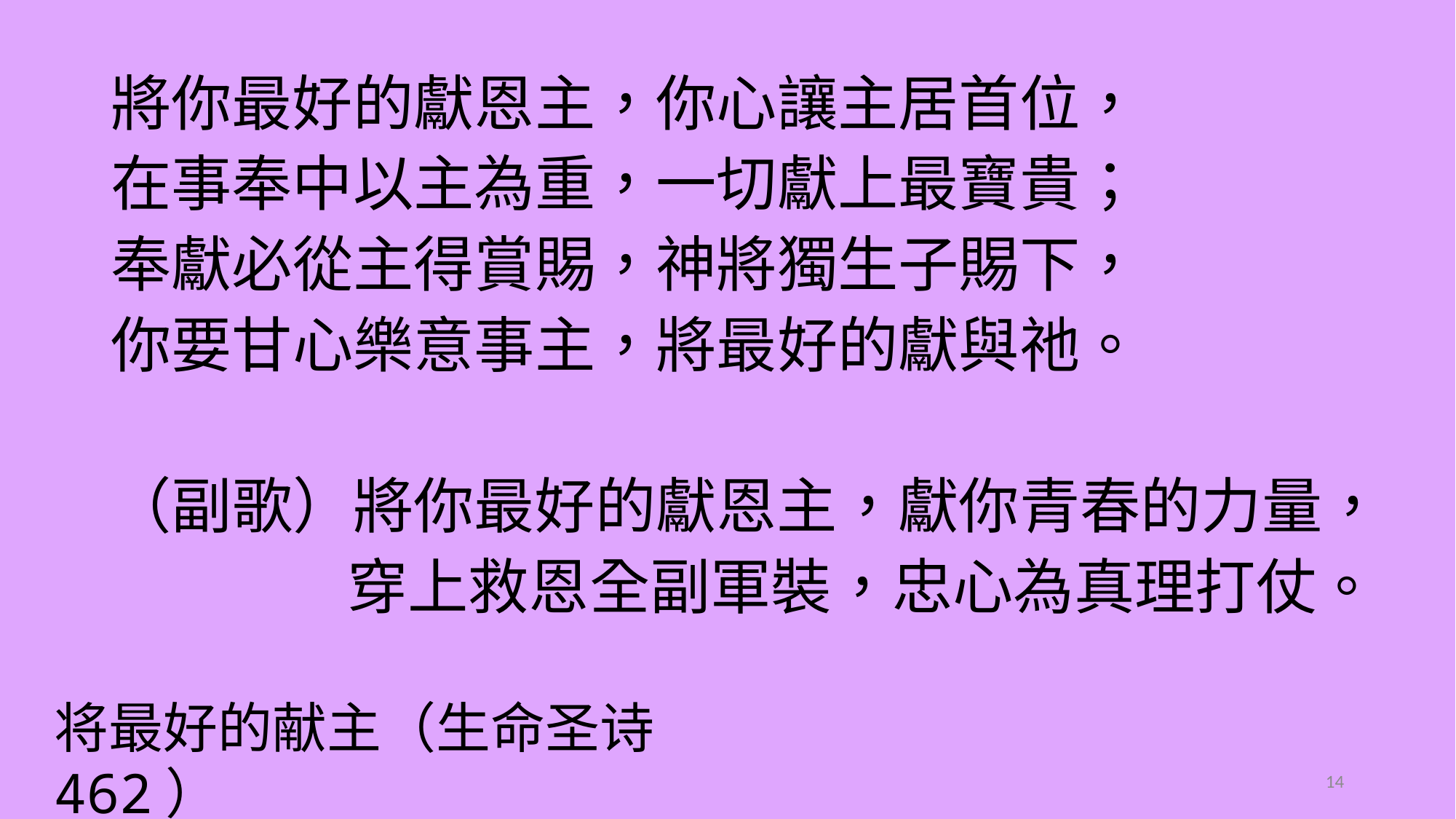

將你最好的獻恩主，你心讓主居首位，
在事奉中以主為重，一切獻上最寶貴；
奉獻必從主得賞賜，神將獨生子賜下，
你要甘心樂意事主，將最好的獻與祂。

（副歌）將你最好的獻恩主，獻你青春的力量，
　　　    穿上救恩全副軍裝，忠心為真理打仗。
将最好的献主（生命圣诗462）
14